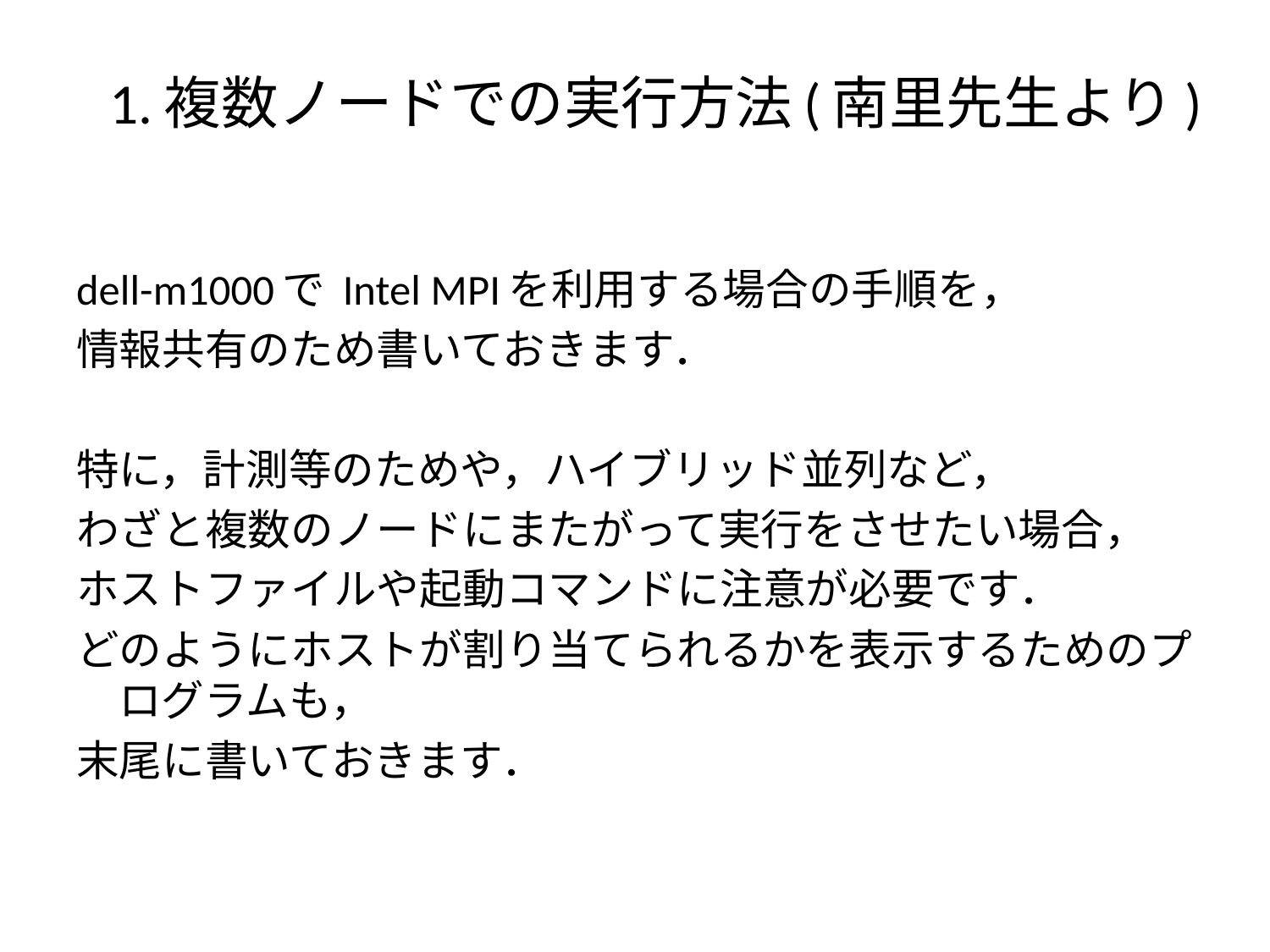

1.複数ノードでの実行方法(南里先生より)

dell-m1000で Intel MPIを利用する場合の手順を，
情報共有のため書いておきます．

特に，計測等のためや，ハイブリッド並列など，
わざと複数のノードにまたがって実行をさせたい場合，
ホストファイルや起動コマンドに注意が必要です．
どのようにホストが割り当てられるかを表示するためのプログラムも，
末尾に書いておきます．